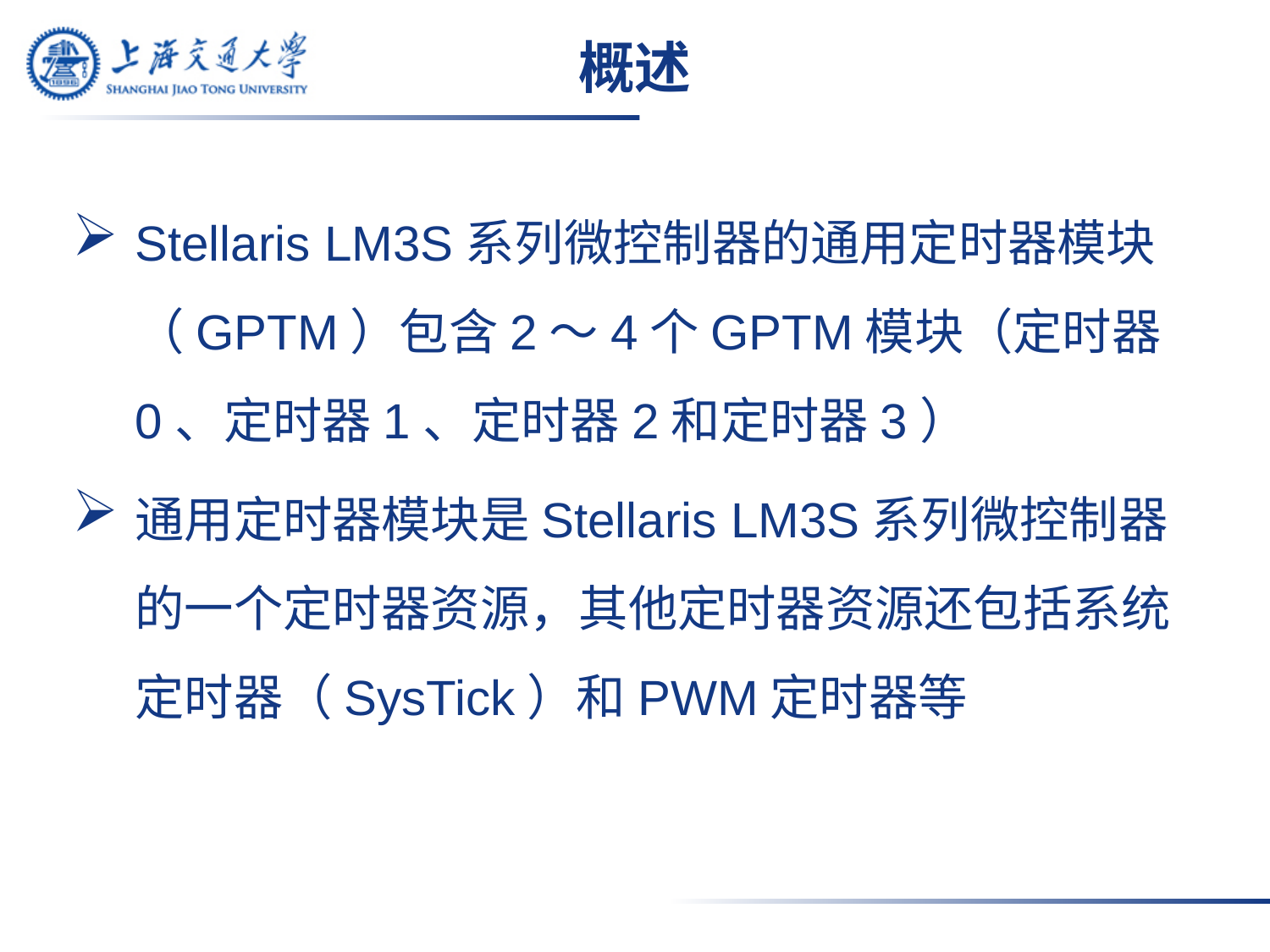

# 概述
Stellaris LM3S系列微控制器的通用定时器模块（GPTM）包含2～4个GPTM模块（定时器0、定时器1、定时器2和定时器3）
通用定时器模块是Stellaris LM3S系列微控制器的一个定时器资源，其他定时器资源还包括系统定时器（SysTick）和PWM定时器等